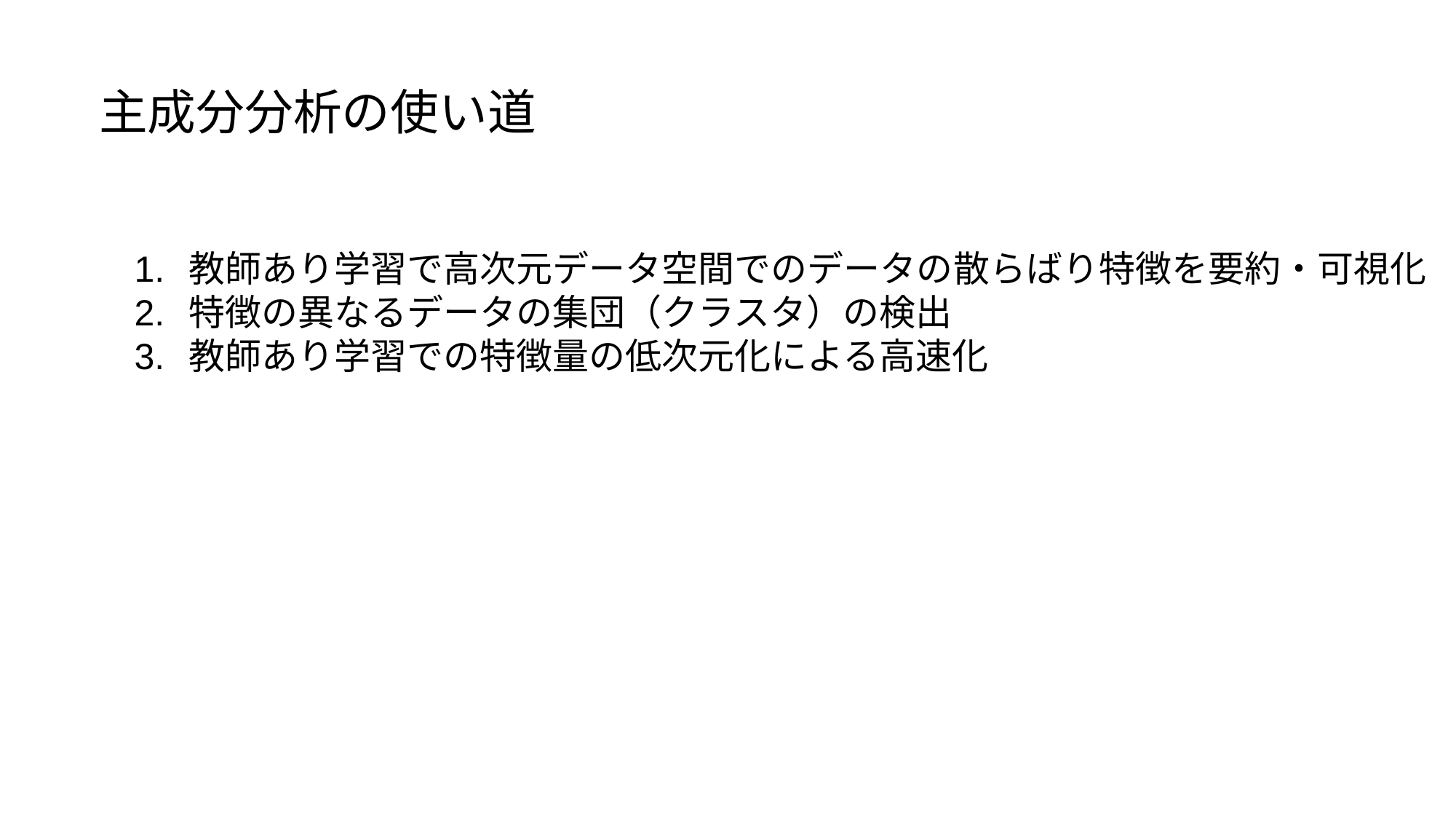

主成分分析の使い道
教師あり学習で高次元データ空間でのデータの散らばり特徴を要約・可視化
特徴の異なるデータの集団（クラスタ）の検出
教師あり学習での特徴量の低次元化による高速化